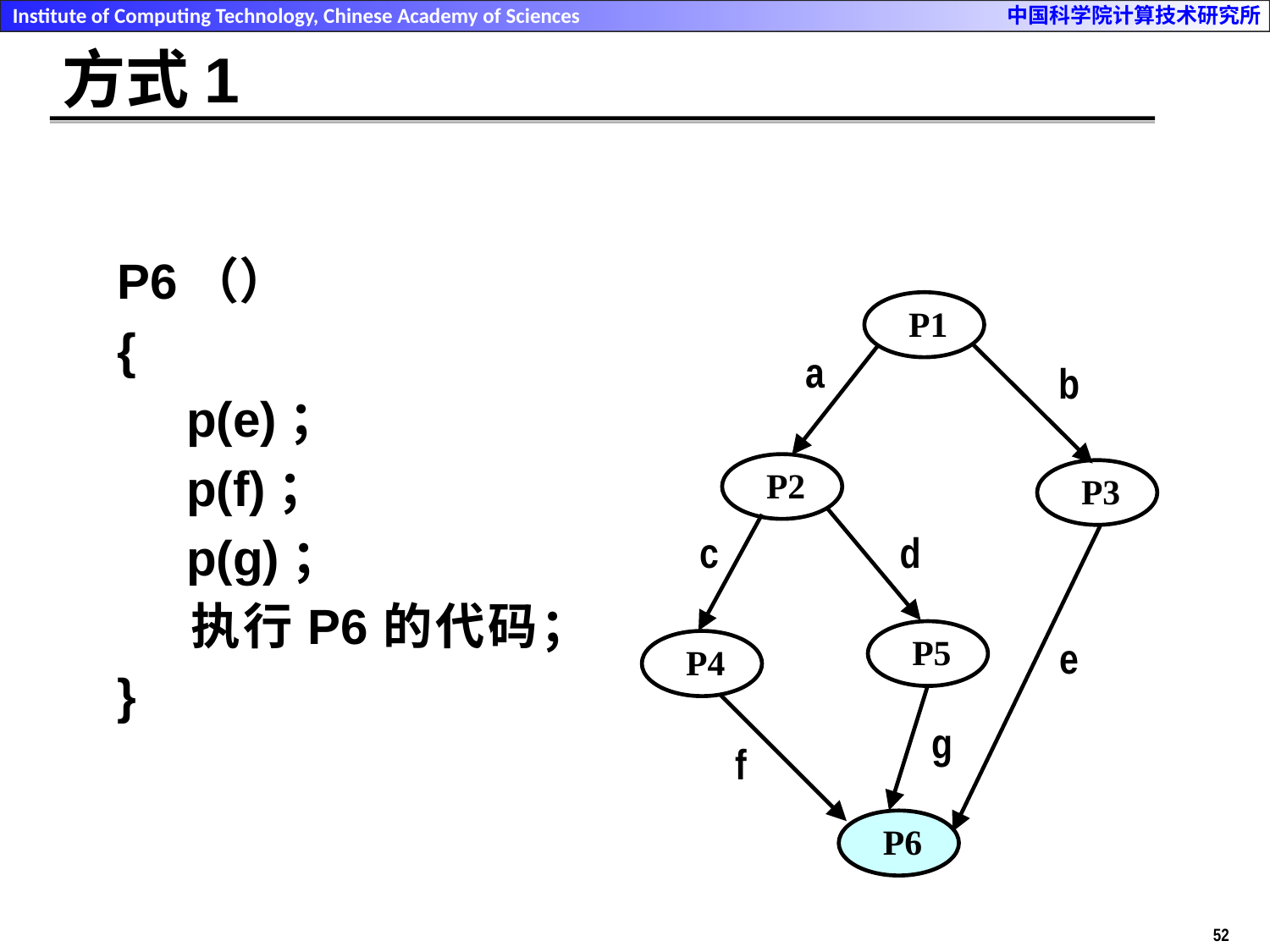

# 方式1
P6（）
{
     p(e)；
     p(f)；
     p(g)；
    执行P6的代码；
}
   P1
a

b
   P2
   P3

c
d

   P5
e
   P4

g
f
   P6